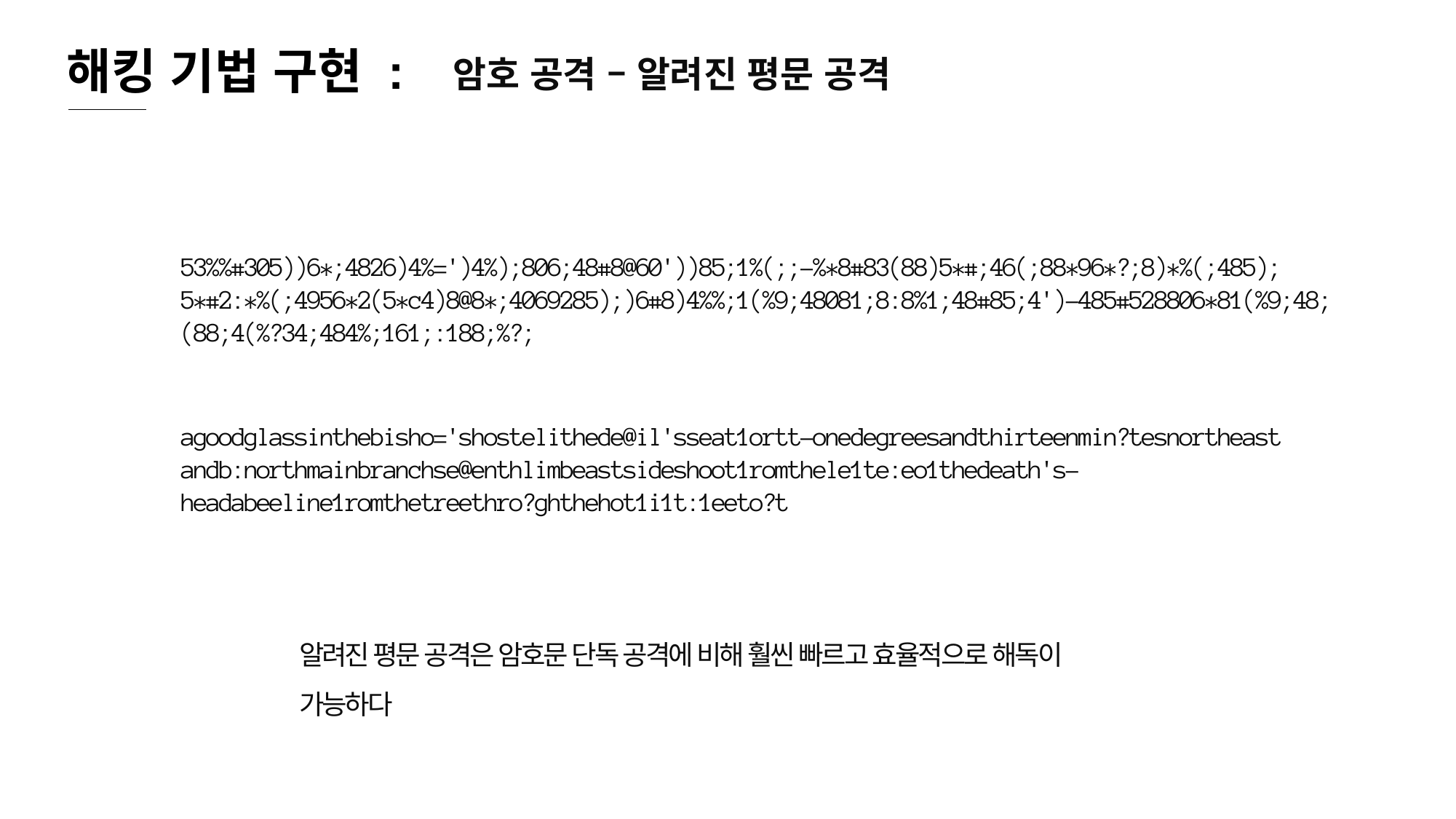

해킹 기법 구현 :
암호 공격 – 알려진 평문 공격
53%%#305))6*;4826)4%=')4%);806;48#8@60'))85;1%(;;-%*8#83(88)5*#;46(;88*96*?;8)*%(;485); 5*#2:*%(;4956*2(5*c4)8@8*;4069285);)6#8)4%%;1(%9;48081;8:8%1;48#85;4')-485#528806*81(%9;48;(88;4(%?34;484%;161;:188;%?;
agoodglassinthebisho='shostelithede@il'sseat1ortt-onedegreesandthirteenmin?tesnortheast andb:northmainbranchse@enthlimbeastsideshoot1romthele1te:eo1thedeath's-headabeeline1romthetreethro?ghthehot1i1t:1eeto?t
알려진 평문 공격은 암호문 단독 공격에 비해 훨씬 빠르고 효율적으로 해독이 가능하다